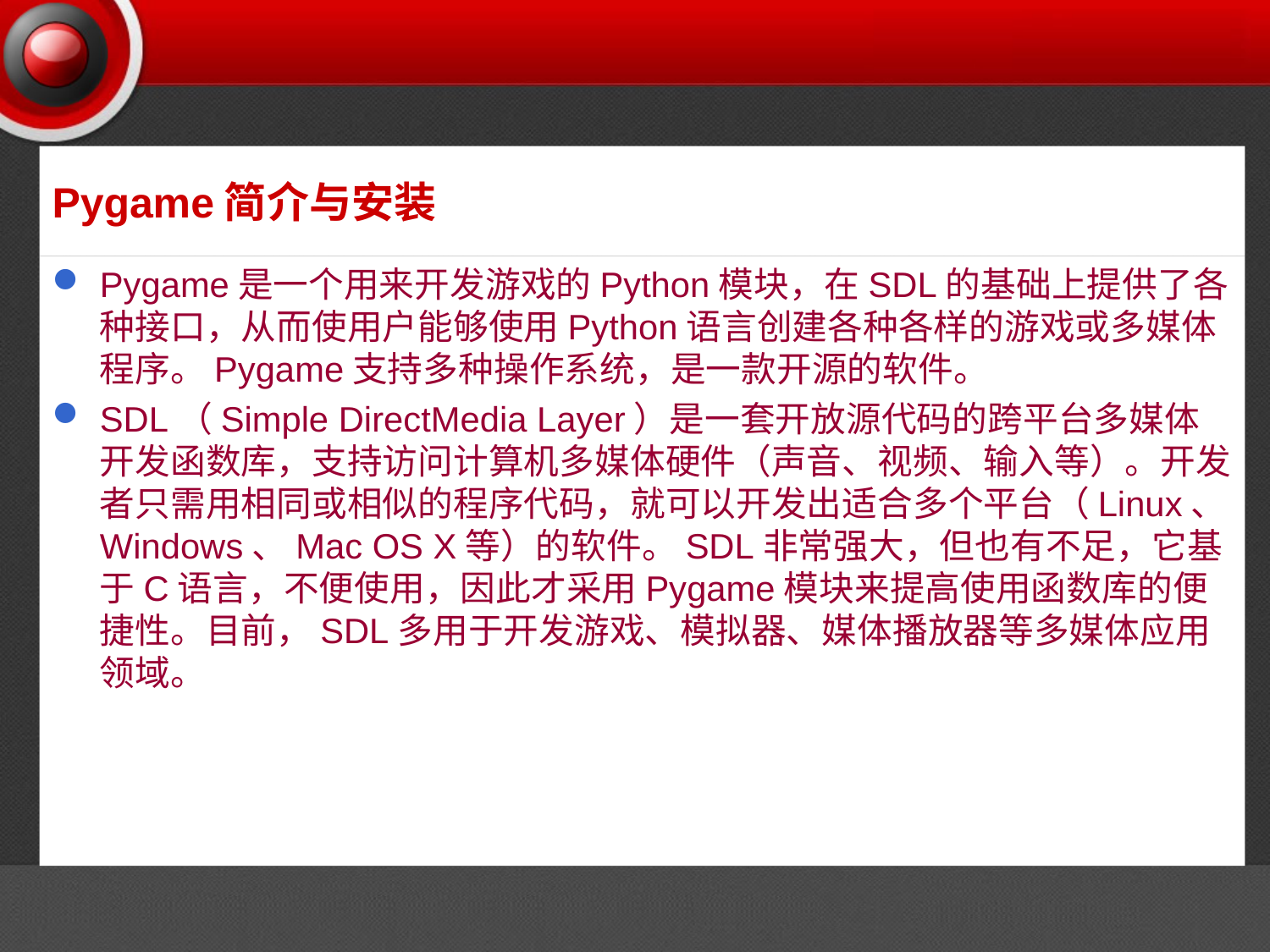

# Pygame简介与安装
Pygame是一个用来开发游戏的Python模块，在SDL的基础上提供了各种接口，从而使用户能够使用Python语言创建各种各样的游戏或多媒体程序。Pygame支持多种操作系统，是一款开源的软件。
SDL（Simple DirectMedia Layer）是一套开放源代码的跨平台多媒体开发函数库，支持访问计算机多媒体硬件（声音、视频、输入等）。开发者只需用相同或相似的程序代码，就可以开发出适合多个平台（Linux、Windows、Mac OS X等）的软件。SDL非常强大，但也有不足，它基于C语言，不便使用，因此才采用Pygame模块来提高使用函数库的便捷性。目前，SDL多用于开发游戏、模拟器、媒体播放器等多媒体应用领域。